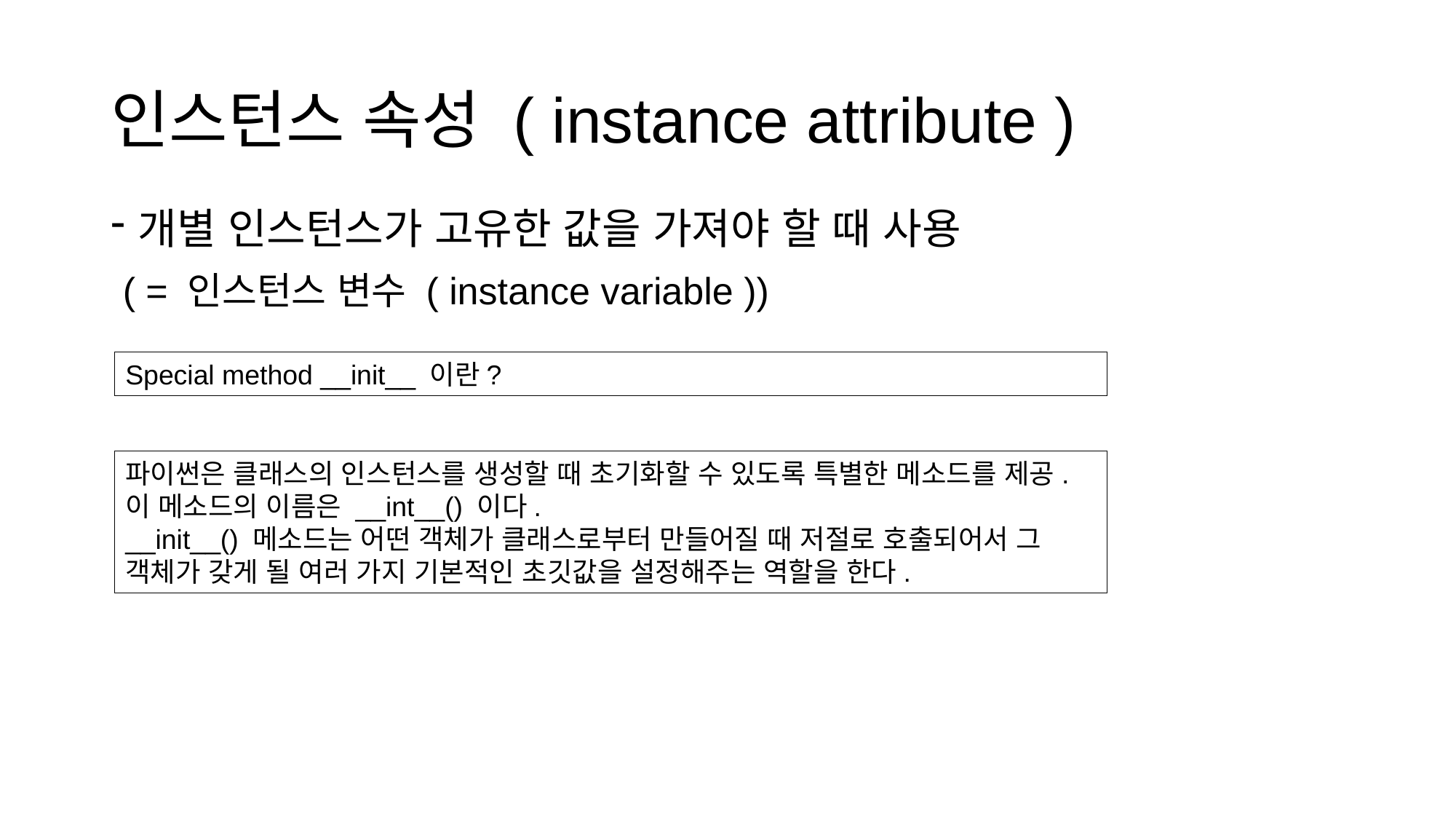

# 인스턴스 속성 ( instance attribute )
개별 인스턴스가 고유한 값을 가져야 할 때 사용
 ( = 인스턴스 변수 ( instance variable ))
Special method __init__ 이란?
파이썬은 클래스의 인스턴스를 생성할 때 초기화할 수 있도록 특별한 메소드를 제공. 이 메소드의 이름은 __int__() 이다.
__init__() 메소드는 어떤 객체가 클래스로부터 만들어질 때 저절로 호출되어서 그 객체가 갖게 될 여러 가지 기본적인 초깃값을 설정해주는 역할을 한다.